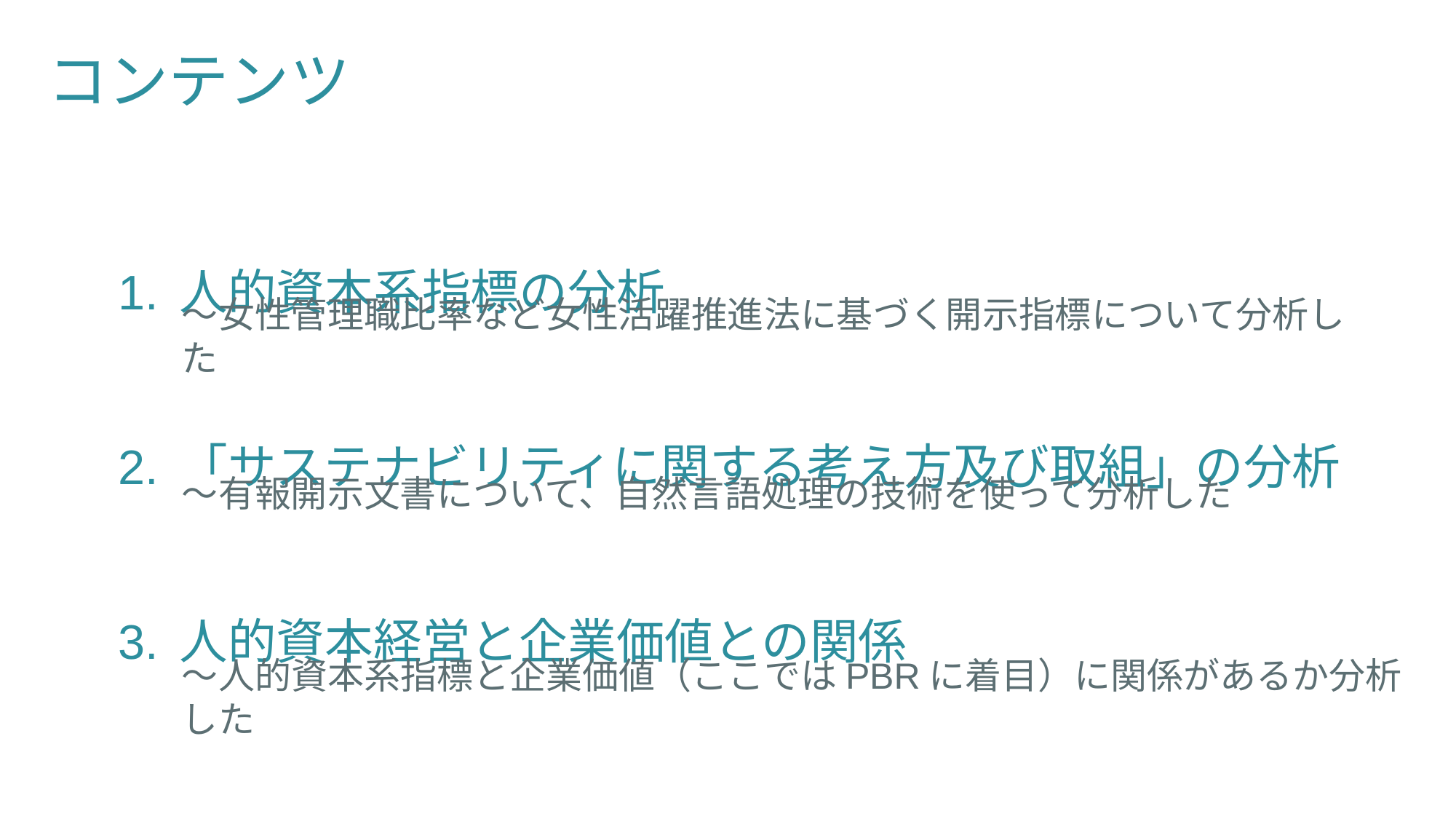

コンテンツ
人的資本系指標の分析
「サステナビリティに関する考え方及び取組」の分析
人的資本経営と企業価値との関係
〜女性管理職比率など女性活躍推進法に基づく開示指標について分析した
〜有報開示文書について、自然言語処理の技術を使って分析した
〜人的資本系指標と企業価値（ここではPBRに着目）に関係があるか分析した